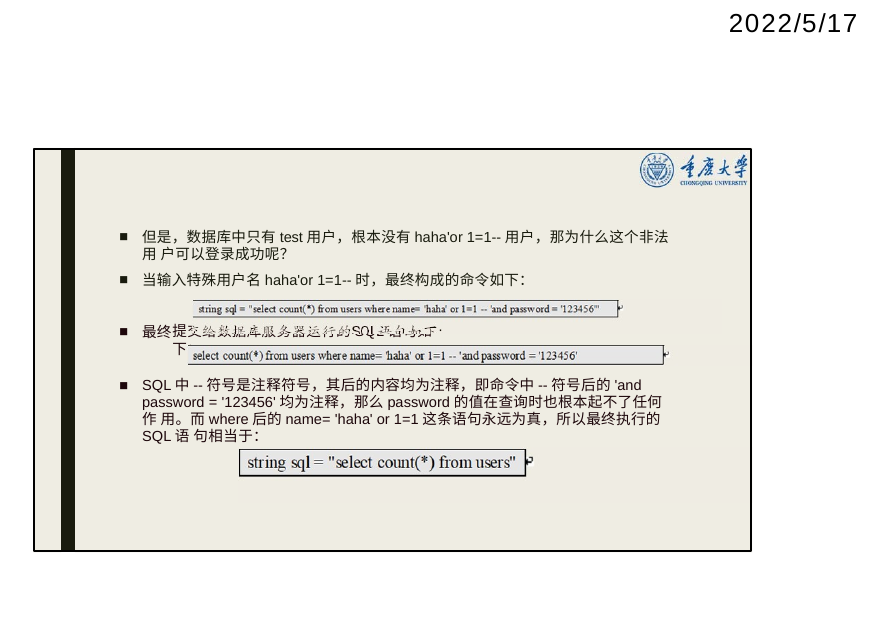

# 2022/5/17

但是，数据库中只有test用户，根本没有haha'or 1=1--用户，那为什么这个非法用 户可以登录成功呢？
当输入特殊用户名haha'or 1=1--时，最终构成的命令如下：

最终

SQL中--符号是注释符号，其后的内容均为注释，即命令中--符号后的'and  password = '123456'均为注释，那么password的值在查询时也根本起不了任何作 用。而where后的name= 'haha' or 1=1这条语句永远为真，所以最终执行的SQL语 句相当于：

提交给数据库服务器运行的SQL语句如下：